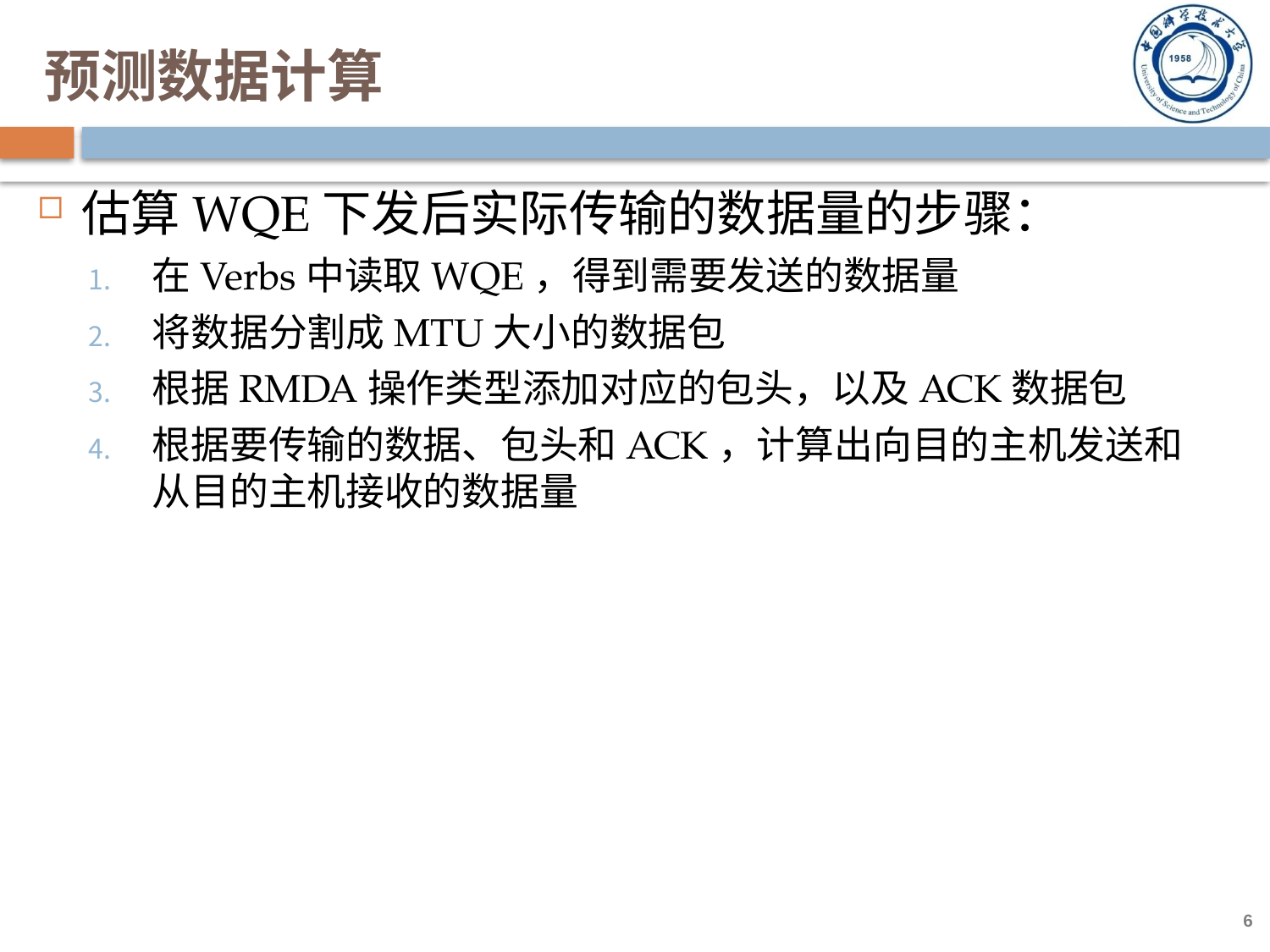

# 预测数据计算
估算WQE下发后实际传输的数据量的步骤：
在Verbs中读取WQE，得到需要发送的数据量
将数据分割成MTU大小的数据包
根据RMDA操作类型添加对应的包头，以及ACK数据包
根据要传输的数据、包头和ACK，计算出向目的主机发送和从目的主机接收的数据量

6